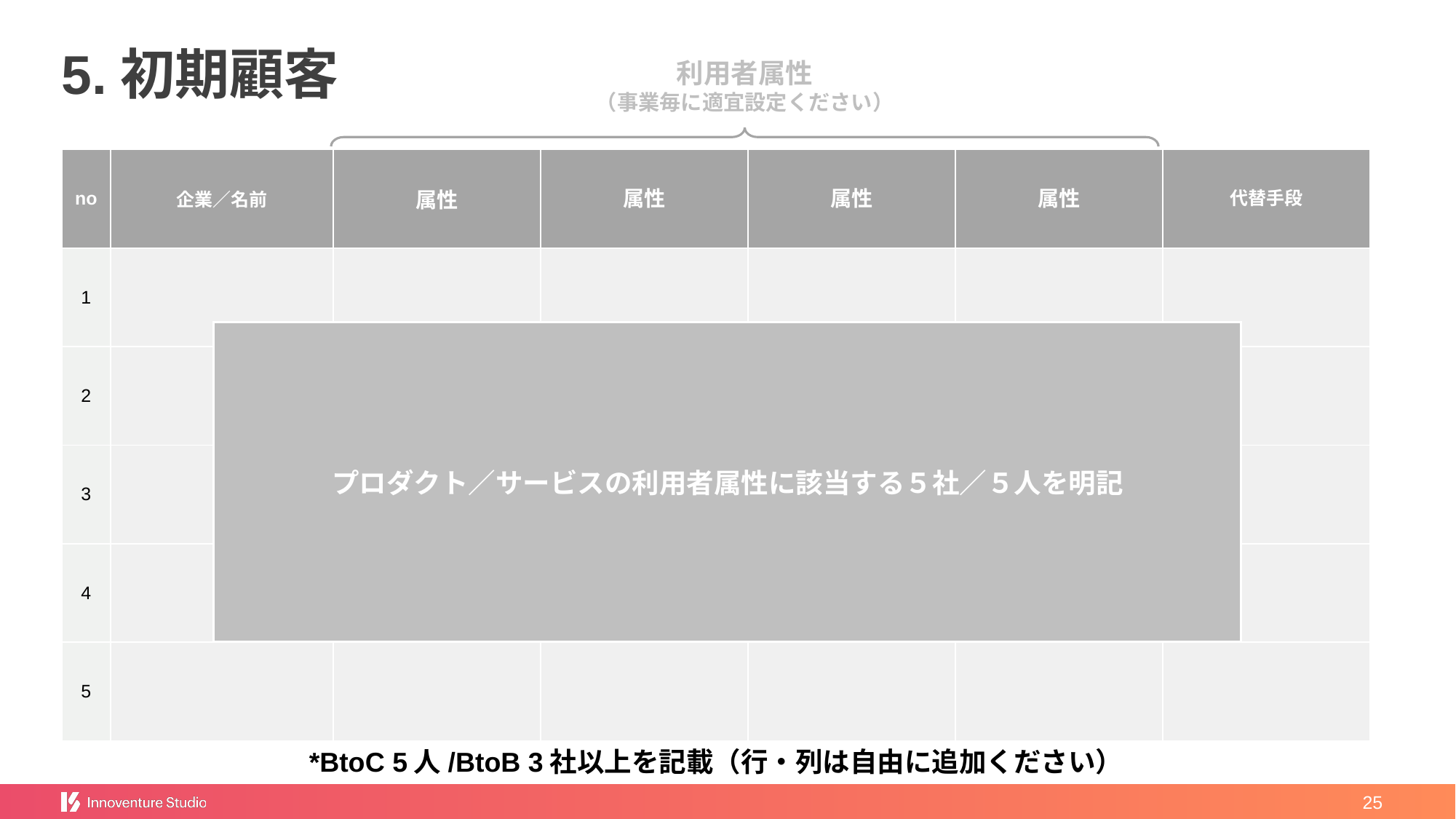

# 5.初期顧客
利用者属性
（事業毎に適宜設定ください）
| no | 企業／名前 | 属性 | 属性 | 属性 | 属性 | 代替手段 |
| --- | --- | --- | --- | --- | --- | --- |
| 1 |  |  |  |  |  |  |
| 2 |  |  |  |  |  |  |
| 3 |  |  |  |  |  |  |
| 4 |  |  |  |  |  |  |
| 5 |  |  |  |  |  |  |
プロダクト／サービスの利用者属性に該当する５社／５人を明記
*BtoC 5人/BtoB 3社以上を記載（行・列は自由に追加ください）
25